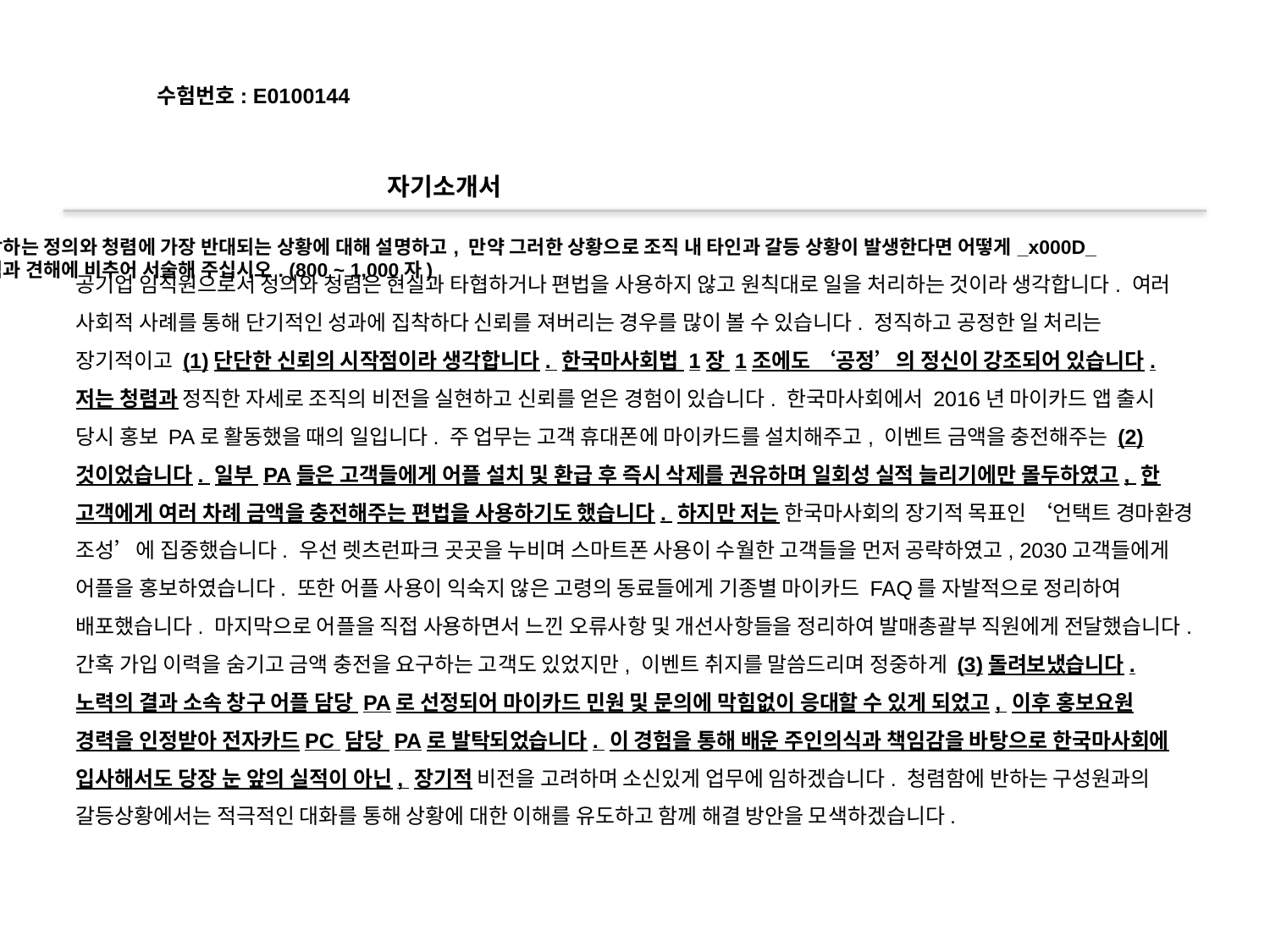

수험번호: E0100144
#

자기소개서

조직 생활에서 본인이 생각하는 정의와 청렴에 가장 반대되는 상황에 대해 설명하고, 만약 그러한 상황으로 조직 내 타인과 갈등 상황이 발생한다면 어떻게_x000D_
대처할 것인지 본인의 경험과 견해에 비추어 서술해 주십시오. (800 ~ 1,000자)

공기업 임직원으로서 정의와 청렴은 현실과 타협하거나 편법을 사용하지 않고 원칙대로 일을 처리하는 것이라 생각합니다. 여러 사회적 사례를 통해 단기적인 성과에 집착하다 신뢰를 져버리는 경우를 많이 볼 수 있습니다. 정직하고 공정한 일 처리는 장기적이고 (1)단단한 신뢰의 시작점이라 생각합니다. 한국마사회법 1장 1조에도 ‘공정’의 정신이 강조되어 있습니다. 저는 청렴과 정직한 자세로 조직의 비전을 실현하고 신뢰를 얻은 경험이 있습니다. 한국마사회에서 2016년 마이카드 앱 출시 당시 홍보 PA로 활동했을 때의 일입니다. 주 업무는 고객 휴대폰에 마이카드를 설치해주고, 이벤트 금액을 충전해주는 (2)것이었습니다. 일부 PA들은 고객들에게 어플 설치 및 환급 후 즉시 삭제를 권유하며 일회성 실적 늘리기에만 몰두하였고, 한 고객에게 여러 차례 금액을 충전해주는 편법을 사용하기도 했습니다. 하지만 저는 한국마사회의 장기적 목표인 ‘언택트 경마환경 조성’에 집중했습니다. 우선 렛츠런파크 곳곳을 누비며 스마트폰 사용이 수월한 고객들을 먼저 공략하였고, 2030고객들에게 어플을 홍보하였습니다. 또한 어플 사용이 익숙지 않은 고령의 동료들에게 기종별 마이카드 FAQ를 자발적으로 정리하여 배포했습니다. 마지막으로 어플을 직접 사용하면서 느낀 오류사항 및 개선사항들을 정리하여 발매총괄부 직원에게 전달했습니다. 간혹 가입 이력을 숨기고 금액 충전을 요구하는 고객도 있었지만, 이벤트 취지를 말씀드리며 정중하게 (3)돌려보냈습니다. 노력의 결과 소속 창구 어플 담당 PA로 선정되어 마이카드 민원 및 문의에 막힘없이 응대할 수 있게 되었고, 이후 홍보요원 경력을 인정받아 전자카드PC 담당 PA로 발탁되었습니다. 이 경험을 통해 배운 주인의식과 책임감을 바탕으로 한국마사회에 입사해서도 당장 눈 앞의 실적이 아닌, 장기적 비전을 고려하며 소신있게 업무에 임하겠습니다. 청렴함에 반하는 구성원과의 갈등상황에서는 적극적인 대화를 통해 상황에 대한 이해를 유도하고 함께 해결 방안을 모색하겠습니다.

자기소개서 기반 면접 질문 제안

(1) 한국마사회법에서 '공정'의 정신을 강조하는 부분을 어떻게 적용하셨나요?
(2) 마이카드 앱 운영 시 청렴을 지키기 위해 구체적으로 어떤 조치를 취했나요?
(3) 장기적 비전을 고려한 업무 수행 경험을 구체적으로 말씀해 주세요.